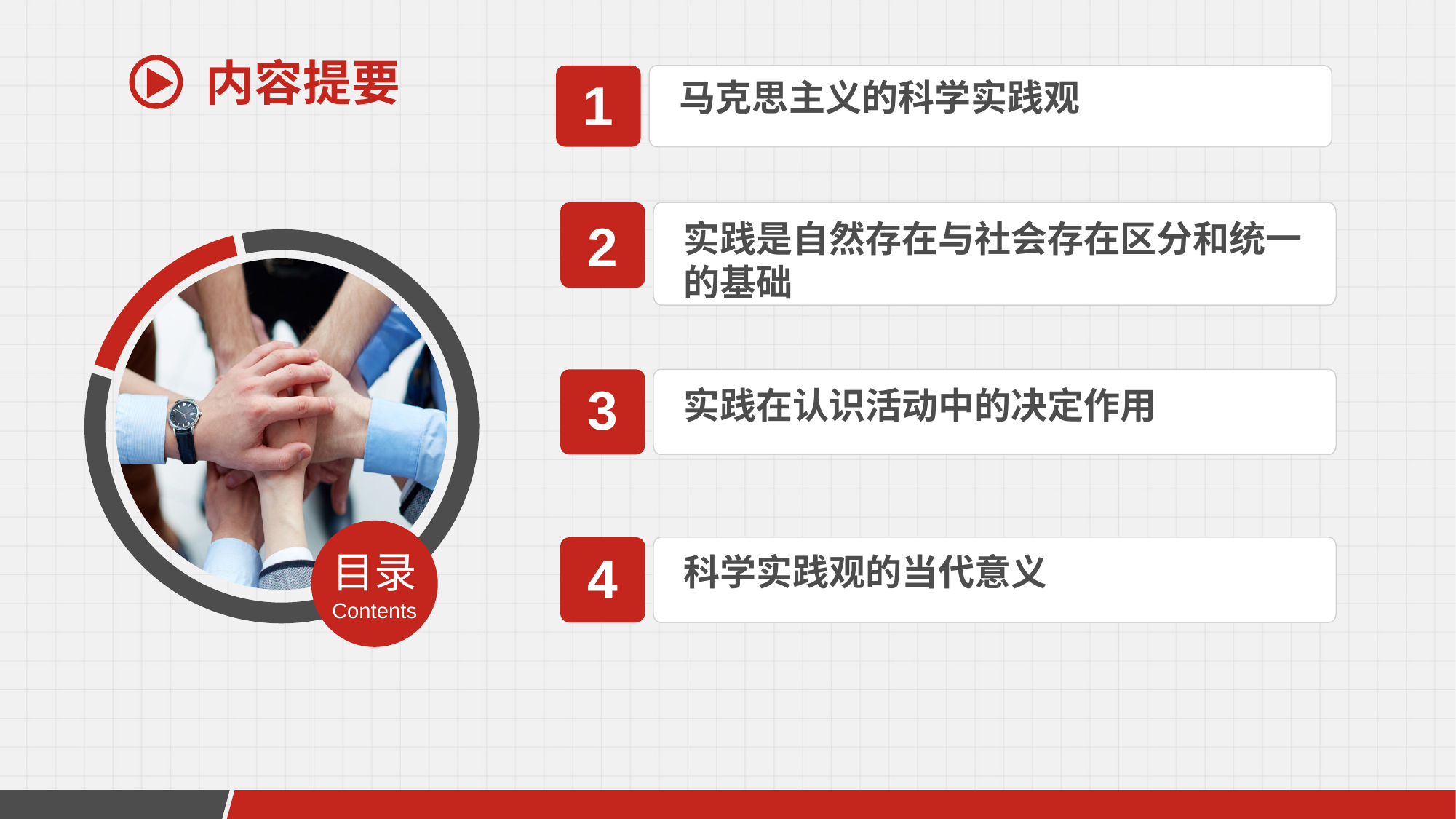

内容提要

1
马克思主义的科学实践观

2
实践是自然存在与社会存在区分和统一的基础

3
实践在认识活动中的决定作用

4
目录
科学实践观的当代意义
Contents